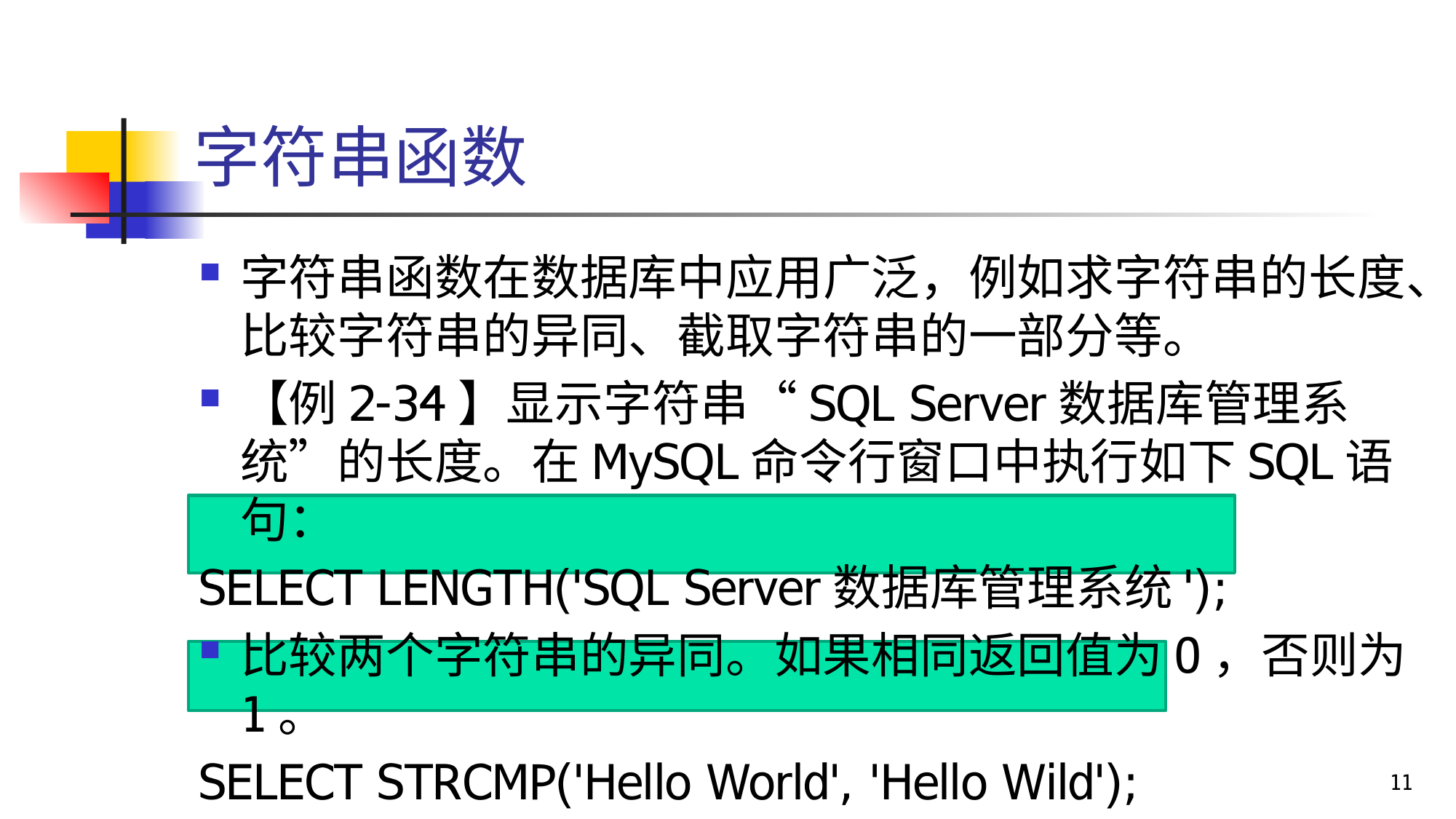

# 字符串函数
字符串函数在数据库中应用广泛，例如求字符串的长度、比较字符串的异同、截取字符串的一部分等。
【例2-34】显示字符串“SQL Server数据库管理系统”的长度。在MySQL命令行窗口中执行如下SQL语句：
SELECT LENGTH('SQL Server数据库管理系统');
比较两个字符串的异同。如果相同返回值为0，否则为1。
SELECT STRCMP('Hello World', 'Hello Wild');

11